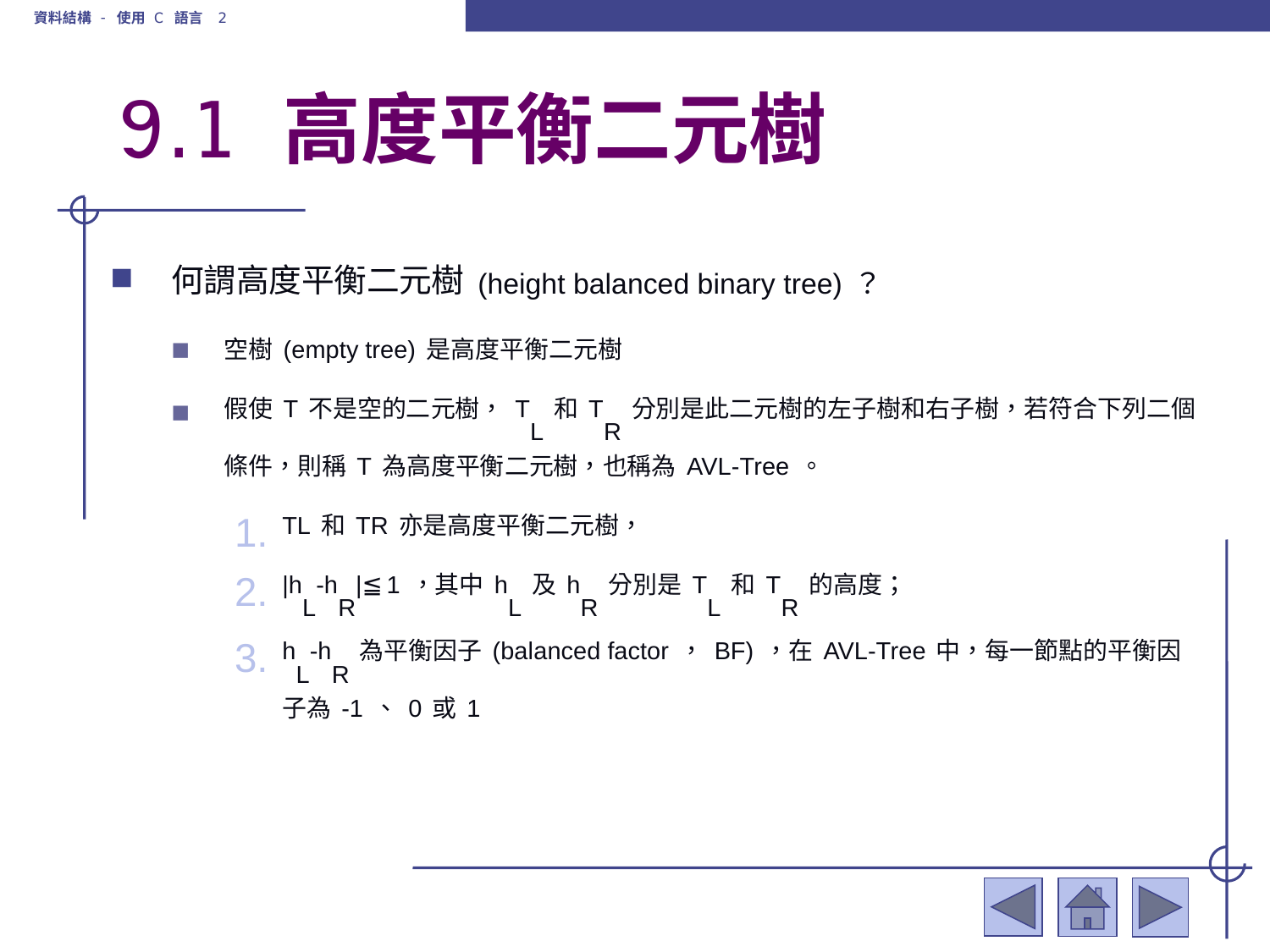

資料結構 - 使用 C 語言   2
# 9.1 高度平衡二元樹
何謂高度平衡二元樹(height balanced binary tree)？
空樹(empty tree)是高度平衡二元樹
假使T不是空的二元樹，TL和TR分別是此二元樹的左子樹和右子樹，若符合下列二個條件，則稱T為高度平衡二元樹，也稱為AVL-Tree。
TL和TR亦是高度平衡二元樹，
|hL-hR|≦1，其中hL及hR分別是TL和TR的高度；
hL-hR為平衡因子(balanced factor，BF)，在AVL-Tree中，每一節點的平衡因子為-1、0或1